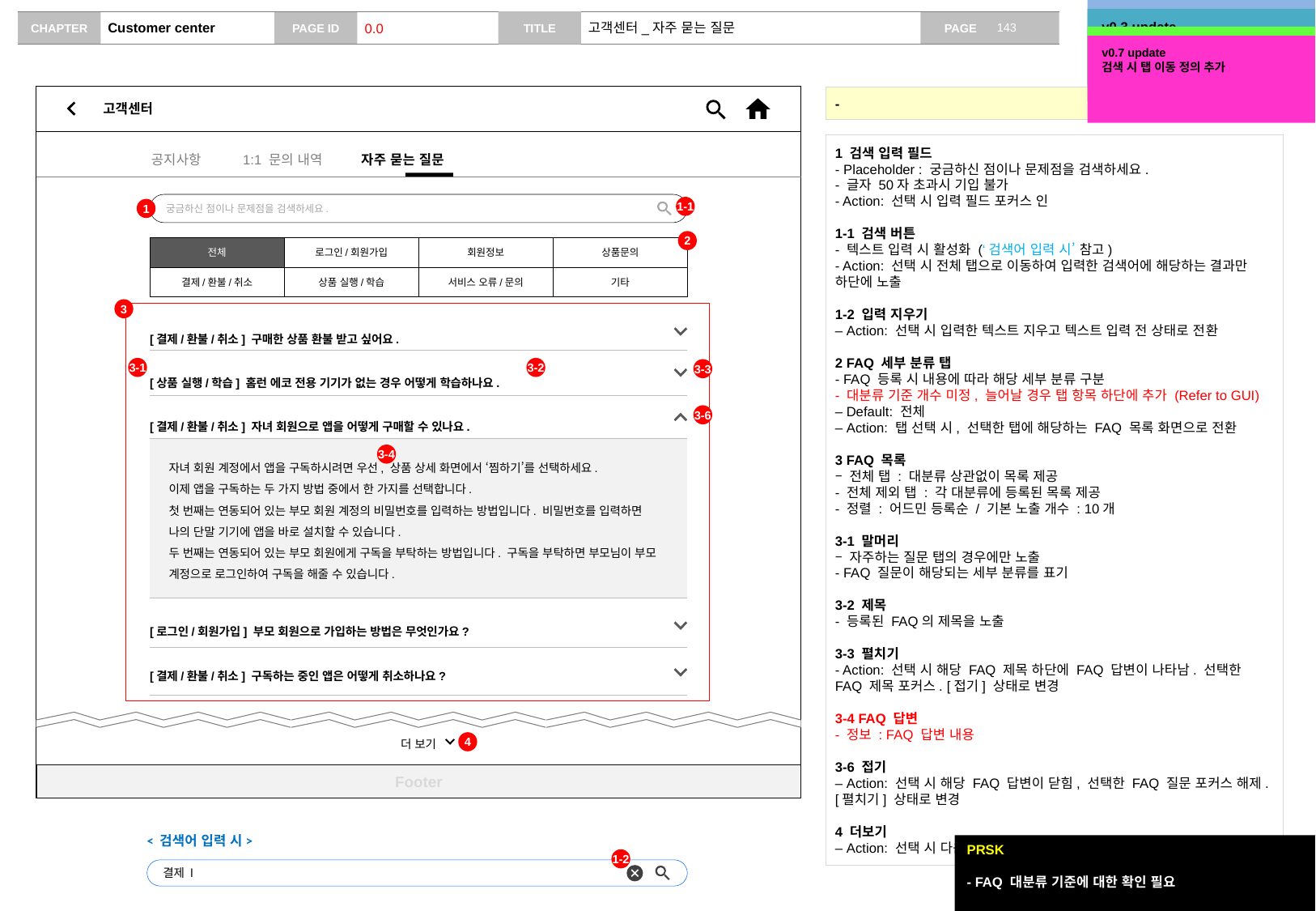

v0.2 update
화면 구성 수정
v0.3 update
더 보기 선택 시 불러오기로 변경
검색 입력 필드 글자 제한 추가
# Customer center
0.0
고객센터_자주 묻는 질문
v0.5 update
3-4 FAQ 답변 제목 제공 X
v0.7 update
검색 시 탭 이동 정의 추가
고객센터

-

1 검색 입력 필드
- Placeholder : 궁금하신 점이나 문제점을 검색하세요.
- 글자 50자 초과시 기입 불가
- Action: 선택 시 입력 필드 포커스 인
1-1 검색 버튼
- 텍스트 입력 시 활성화 (‘검색어 입력 시’ 참고)
- Action: 선택 시 전체 탭으로 이동하여 입력한 검색어에 해당하는 결과만 하단에 노출

1-2 입력 지우기
– Action: 선택 시 입력한 텍스트 지우고 텍스트 입력 전 상태로 전환

2 FAQ 세부 분류 탭
- FAQ 등록 시 내용에 따라 해당 세부 분류 구분
- 대분류 기준 개수 미정, 늘어날 경우 탭 항목 하단에 추가 (Refer to GUI)
– Default: 전체
– Action: 탭 선택 시, 선택한 탭에 해당하는 FAQ 목록 화면으로 전환

3 FAQ 목록
– 전체 탭 : 대분류 상관없이 목록 제공
- 전체 제외 탭 : 각 대분류에 등록된 목록 제공
- 정렬 : 어드민 등록순 / 기본 노출 개수 : 10개
3-1 말머리
– 자주하는 질문 탭의 경우에만 노출
- FAQ 질문이 해당되는 세부 분류를 표기
3-2 제목
- 등록된 FAQ의 제목을 노출

3-3 펼치기
- Action: 선택 시 해당 FAQ 제목 하단에 FAQ 답변이 나타남. 선택한 FAQ 제목 포커스. [접기] 상태로 변경
3-4 FAQ 답변
- 정보 : FAQ 답변 내용

3-6 접기
– Action: 선택 시 해당 FAQ 답변이 닫힘, 선택한 FAQ 질문 포커스 해제. [펼치기] 상태로 변경

4 더보기
– Action: 선택 시 다음 순번 목록 10개 불러오기
공지사항          1:1 문의 내역          자주 묻는 질문

궁금하신 점이나 문제점을 검색하세요.
1-1
1

2
전체
로그인/회원가입
회원정보
상품문의
결제/환불/취소
상품 실행/학습
서비스 오류/문의
기타
3
[결제/환불/취소] 구매한 상품 환불 받고 싶어요.
[상품 실행/학습] 홈런 에코 전용 기기가 없는 경우 어떻게 학습하나요.
[결제/환불/취소] 자녀 회원으로 앱을 어떻게 구매할 수 있나요.

3-1
3-2
3-3

3-6

3-4
자녀 회원 계정에서 앱을 구독하시려면 우선, 상품 상세 화면에서 ‘찜하기’를 선택하세요.
이제 앱을 구독하는 두 가지 방법 중에서 한 가지를 선택합니다.
첫 번째는 연동되어 있는 부모 회원 계정의 비밀번호를 입력하는 방법입니다. 비밀번호를 입력하면 나의 단말 기기에 앱을 바로 설치할 수 있습니다.
두 번째는 연동되어 있는 부모 회원에게 구독을 부탁하는 방법입니다. 구독을 부탁하면 부모님이 부모 계정으로 로그인하여 구독을 해줄 수 있습니다.
[로그인/회원가입] 부모 회원으로 가입하는 방법은 무엇인가요?
[결제/환불/취소] 구독하는 중인 앱은 어떻게 취소하나요?

4
더 보기

Footer
< 검색어 입력 시>
PRSK

- FAQ 대분류 기준에 대한 확인 필요

1-2
결제 l